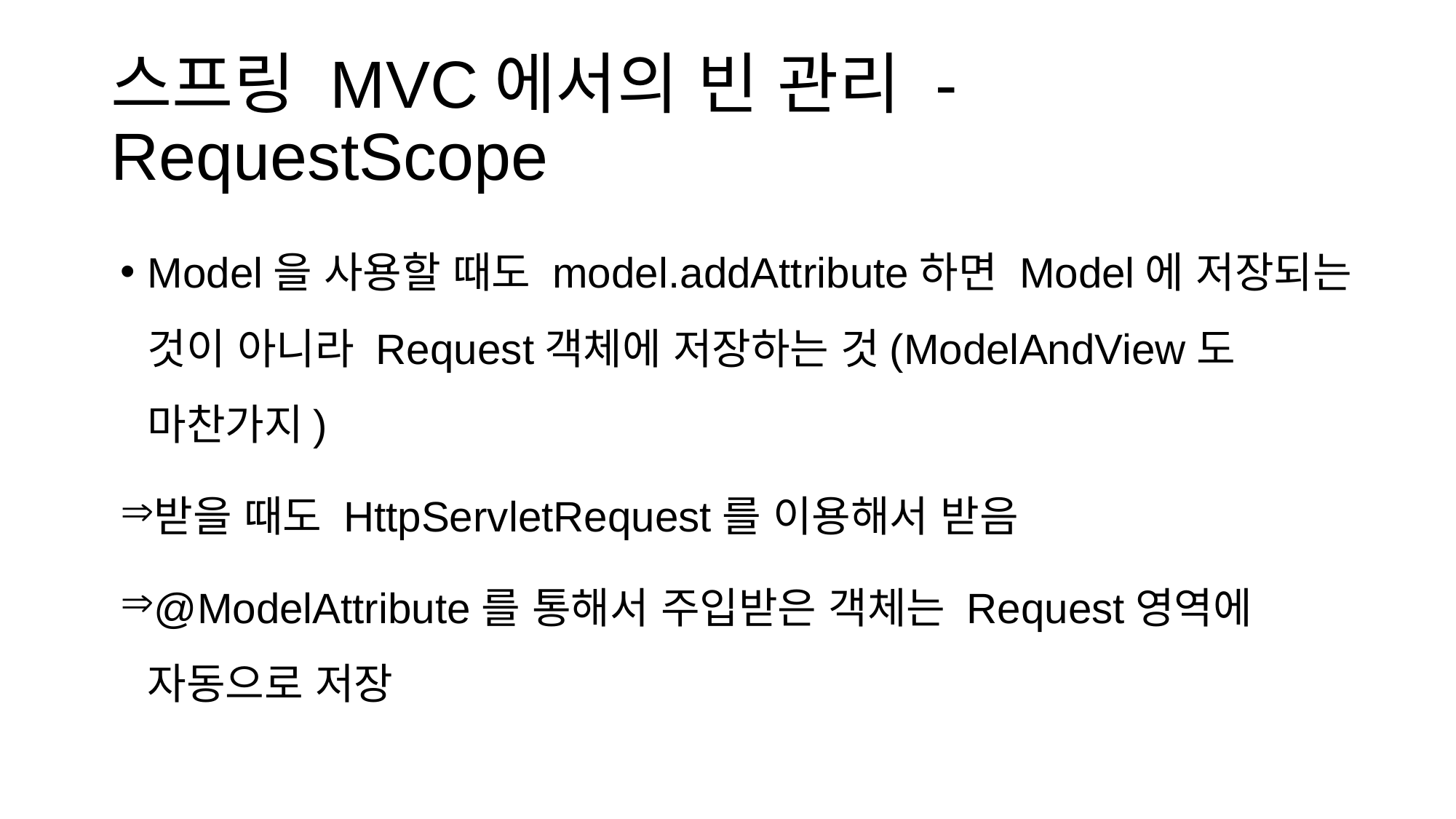

# 스프링 MVC에서의 빈 관리 - RequestScope
Model을 사용할 때도 model.addAttribute하면 Model에 저장되는 것이 아니라 Request객체에 저장하는 것(ModelAndView도 마찬가지)
받을 때도 HttpServletRequest를 이용해서 받음
@ModelAttribute를 통해서 주입받은 객체는 Request영역에 자동으로 저장